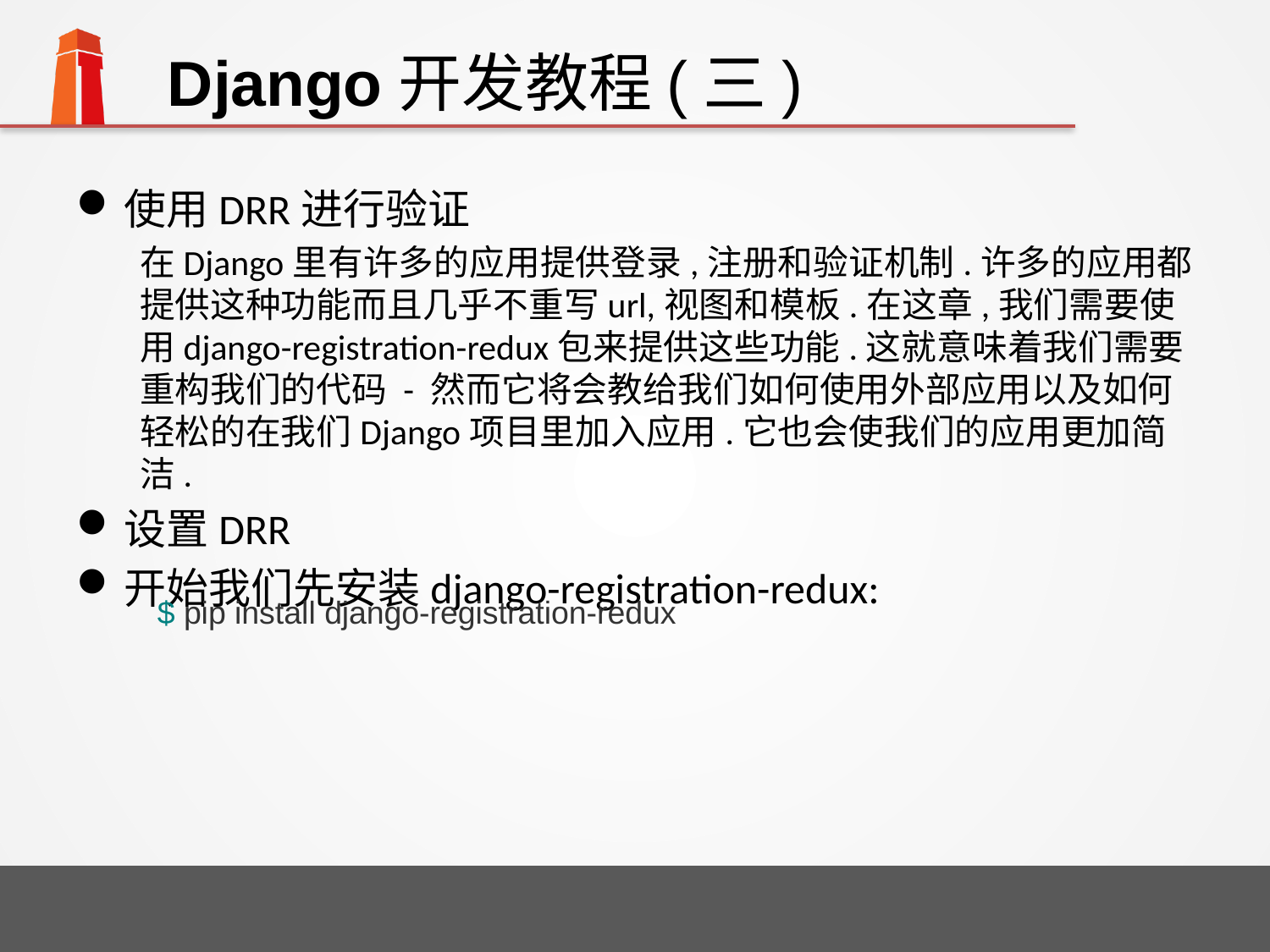

# Django开发教程(三)
使用DRR进行验证
在Django里有许多的应用提供登录,注册和验证机制.许多的应用都提供这种功能而且几乎不重写url,视图和模板.在这章,我们需要使用django-registration-redux包来提供这些功能.这就意味着我们需要重构我们的代码 - 然而它将会教给我们如何使用外部应用以及如何轻松的在我们Django项目里加入应用.它也会使我们的应用更加简洁.
设置DRR
开始我们先安装django-registration-redux:

$ pip install django-registration-redux